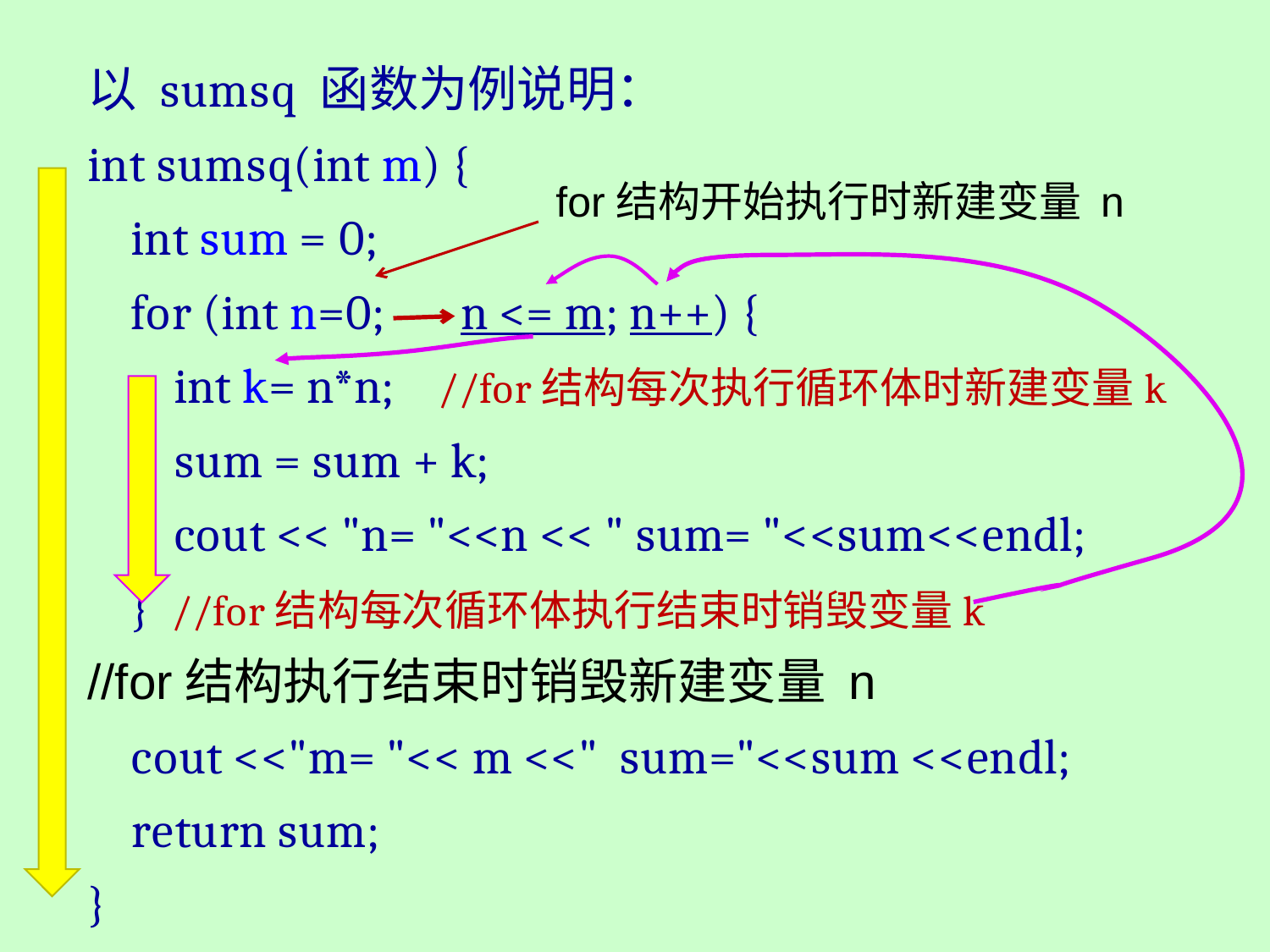

以 sumsq 函数为例说明：
int sumsq(int m) {
    int sum = 0;
    for (int n=0;       n <= m; n++) {
        int k= n*n;    //for结构每次执行循环体时新建变量k
        sum = sum + k;
        cout << "n= "<<n << " sum= "<<sum<<endl;
    }  //for结构每次循环体执行结束时销毁变量k
//for结构执行结束时销毁新建变量 n
    cout <<"m= "<< m <<"  sum="<<sum <<endl;
    return sum;
}

for结构开始执行时新建变量 n

42